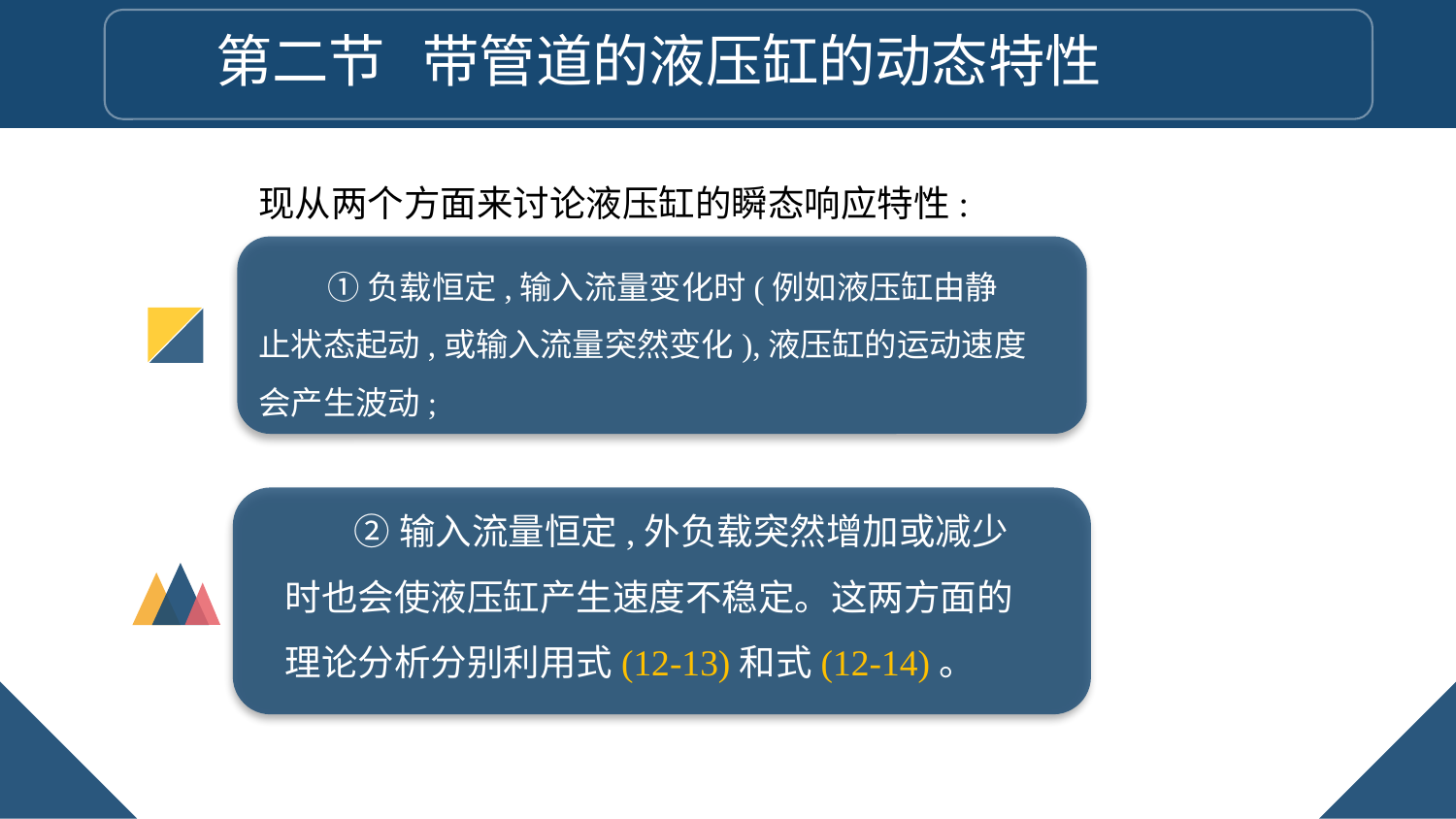

第二节   带管道的液压缸的动态特性
现从两个方面来讨论液压缸的瞬态响应特性:
①负载恒定,输入流量变化时(例如液压缸由静止状态起动,或输入流量突然变化),液压缸的运动速度会产生波动;
②输入流量恒定,外负载突然增加或减少时也会使液压缸产生速度不稳定。这两方面的理论分析分别利用式(12-13)和式(12-14)。